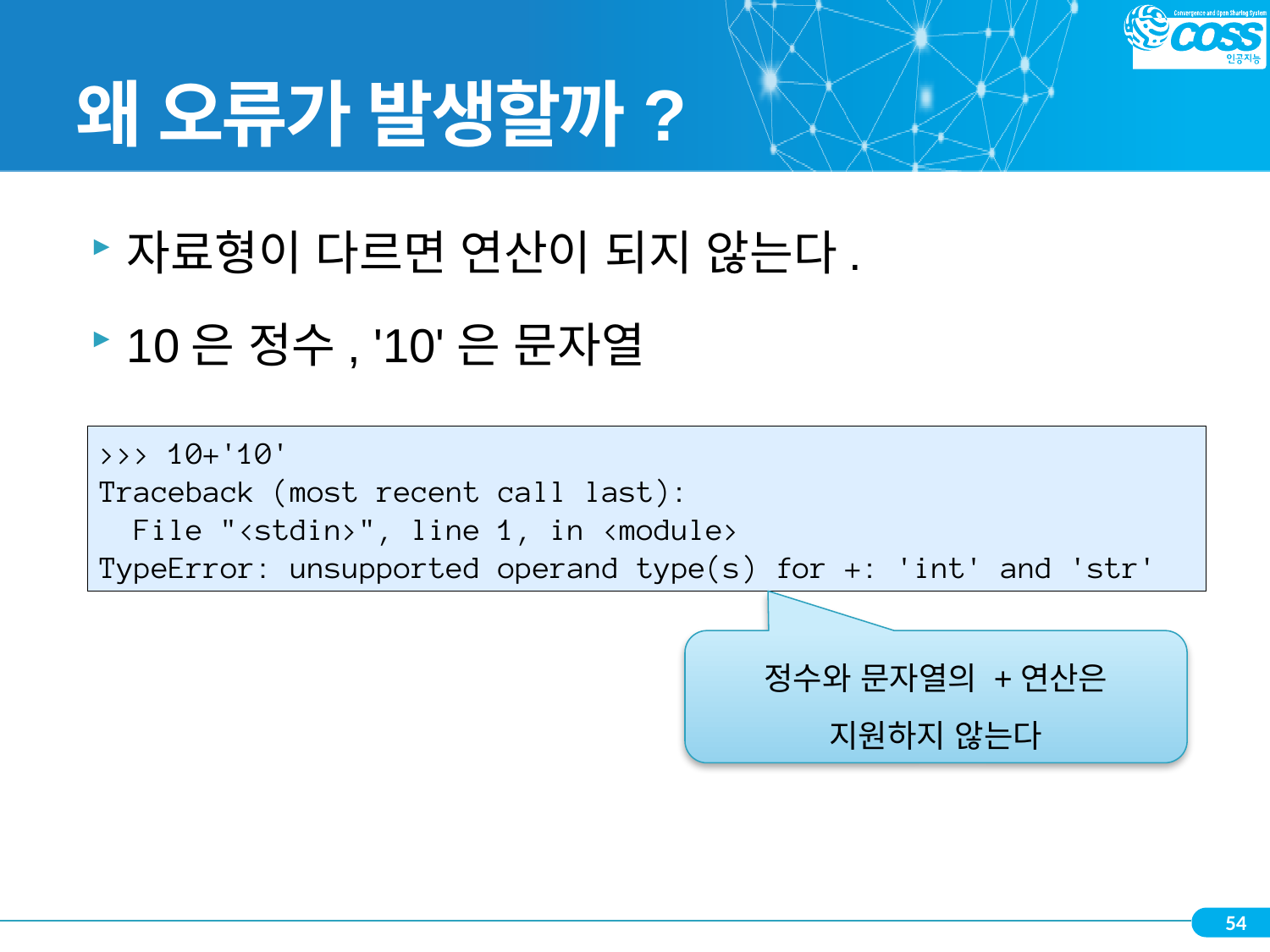

# 왜 오류가 발생할까?
자료형이 다르면 연산이 되지 않는다.
10은 정수, '10'은 문자열
>>> 10+'10'
Traceback (most recent call last):
  File "<stdin>", line 1, in <module>
TypeError: unsupported operand type(s) for +: 'int' and 'str'
정수와 문자열의 +연산은
지원하지 않는다